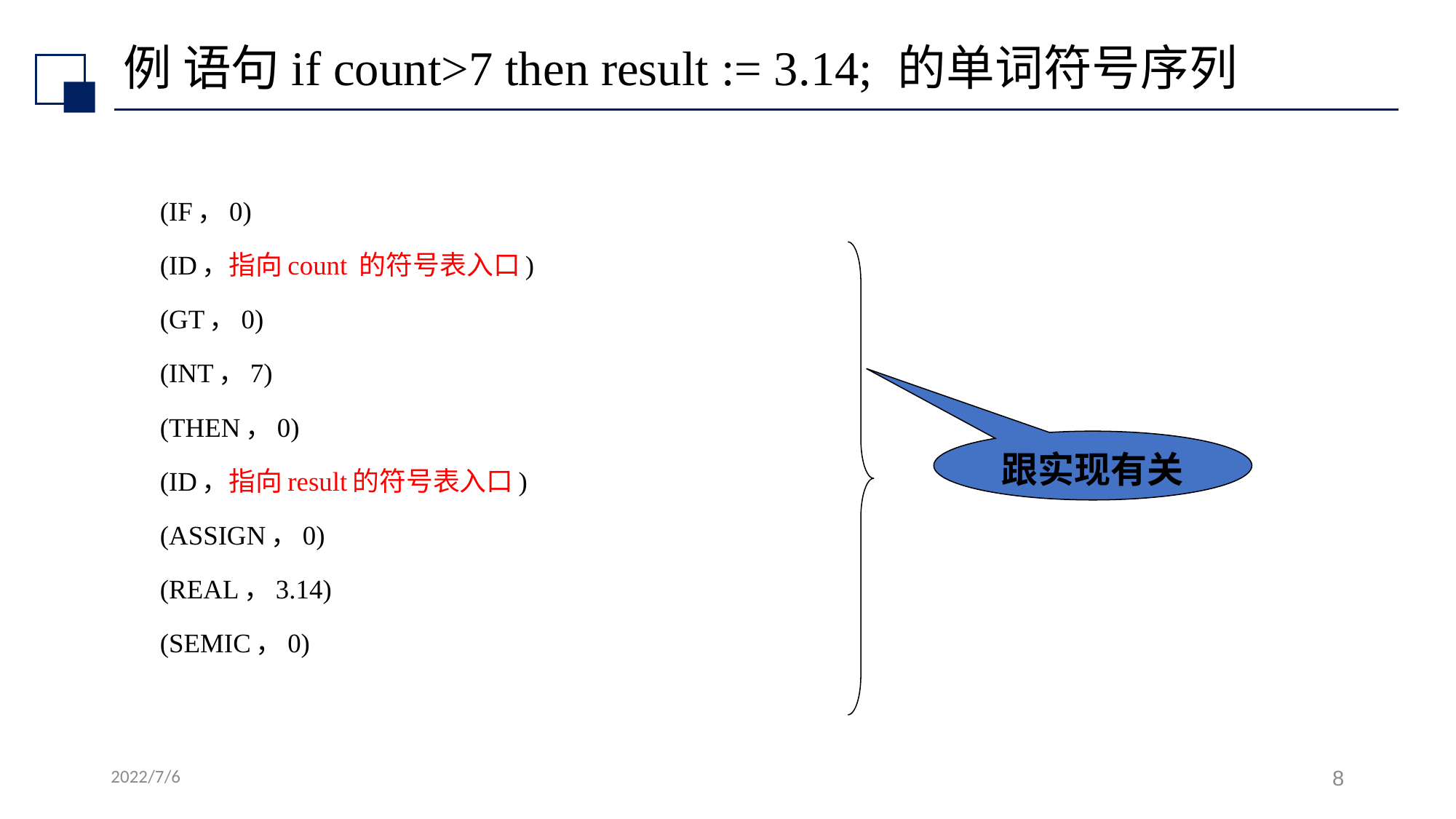

# 例 语句if count>7 then result := 3.14; 的单词符号序列
(IF，0)
(ID，指向count 的符号表入口)
(GT，0)
(INT，7)
(THEN，0)
(ID，指向result的符号表入口)
(ASSIGN，0)
(REAL，3.14)
(SEMIC，0)

跟实现有关
2022/7/6
8